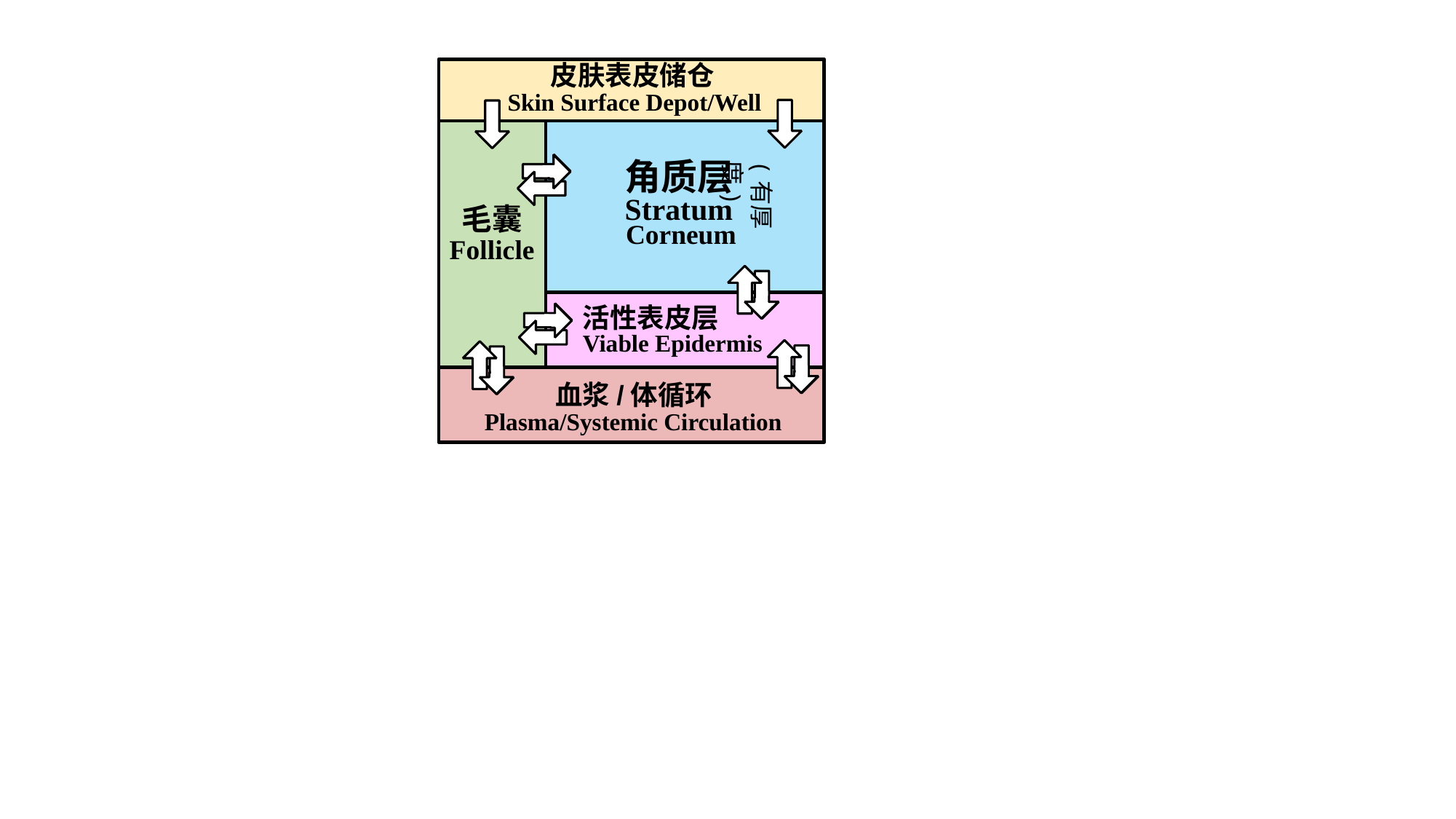

皮肤表皮储仓
Skin Surface Depot/Well

角质层
Stratum
Corneum
(有厚度)

毛囊
Follicle

活性表皮层
Viable Epidermis

血浆/体循环
Plasma/Systemic Circulation